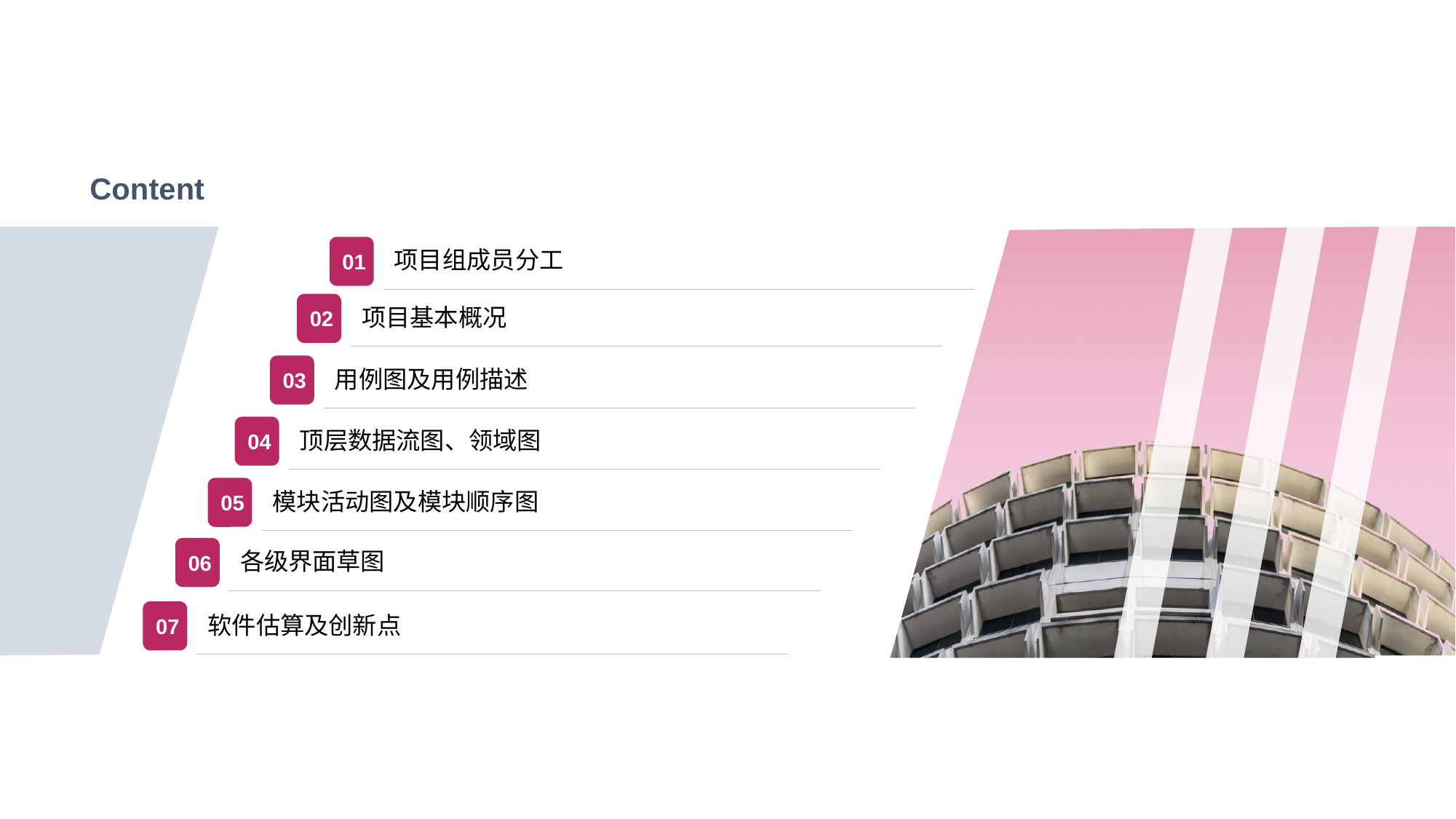

Content

项目组成员分工
01
项目基本概况
02
用例图及用例描述
03
顶层数据流图、领域图
04
模块活动图及模块顺序图
05
各级界面草图
06
软件估算及创新点
07